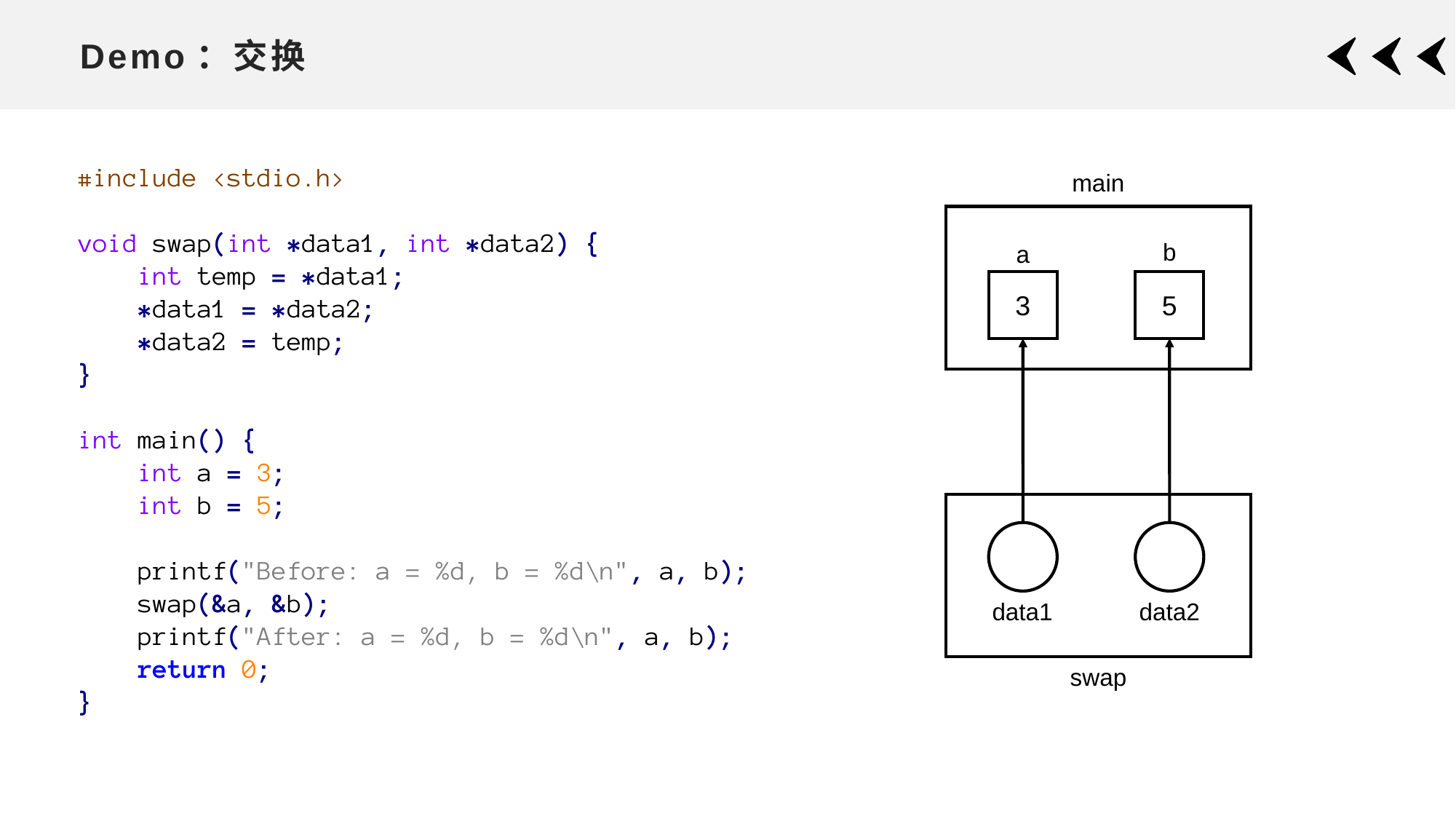

# Demo：交换
#include <stdio.h>

void swap(int *data1, int *data2) {
    int temp = *data1;
    *data1 = *data2;
    *data2 = temp;
}

int main() {
    int a = 3;
    int b = 5;

    printf("Before: a = %d, b = %d\n", a, b);
    swap(&a, &b);
    printf("After: a = %d, b = %d\n", a, b);
    return 0;
}
main

b
a
3
5

data1
data2
swap